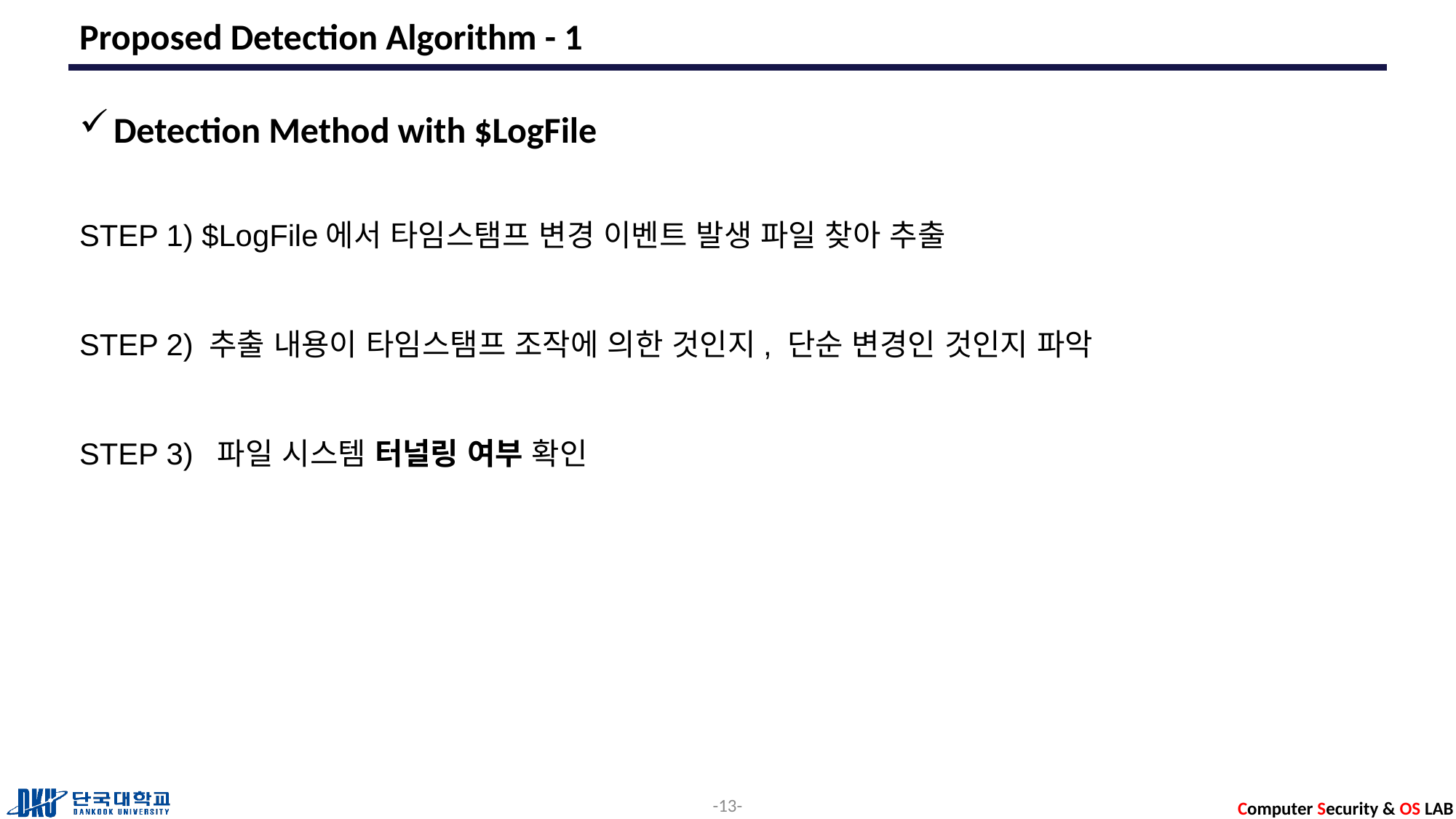

# Proposed Detection Algorithm - 1
Detection Method with $LogFile

STEP 1) $LogFile에서 타임스탬프 변경 이벤트 발생 파일 찾아 추출

STEP 2) 추출 내용이 타임스탬프 조작에 의한 것인지, 단순 변경인 것인지 파악

STEP 3)  파일 시스템 터널링 여부 확인

13